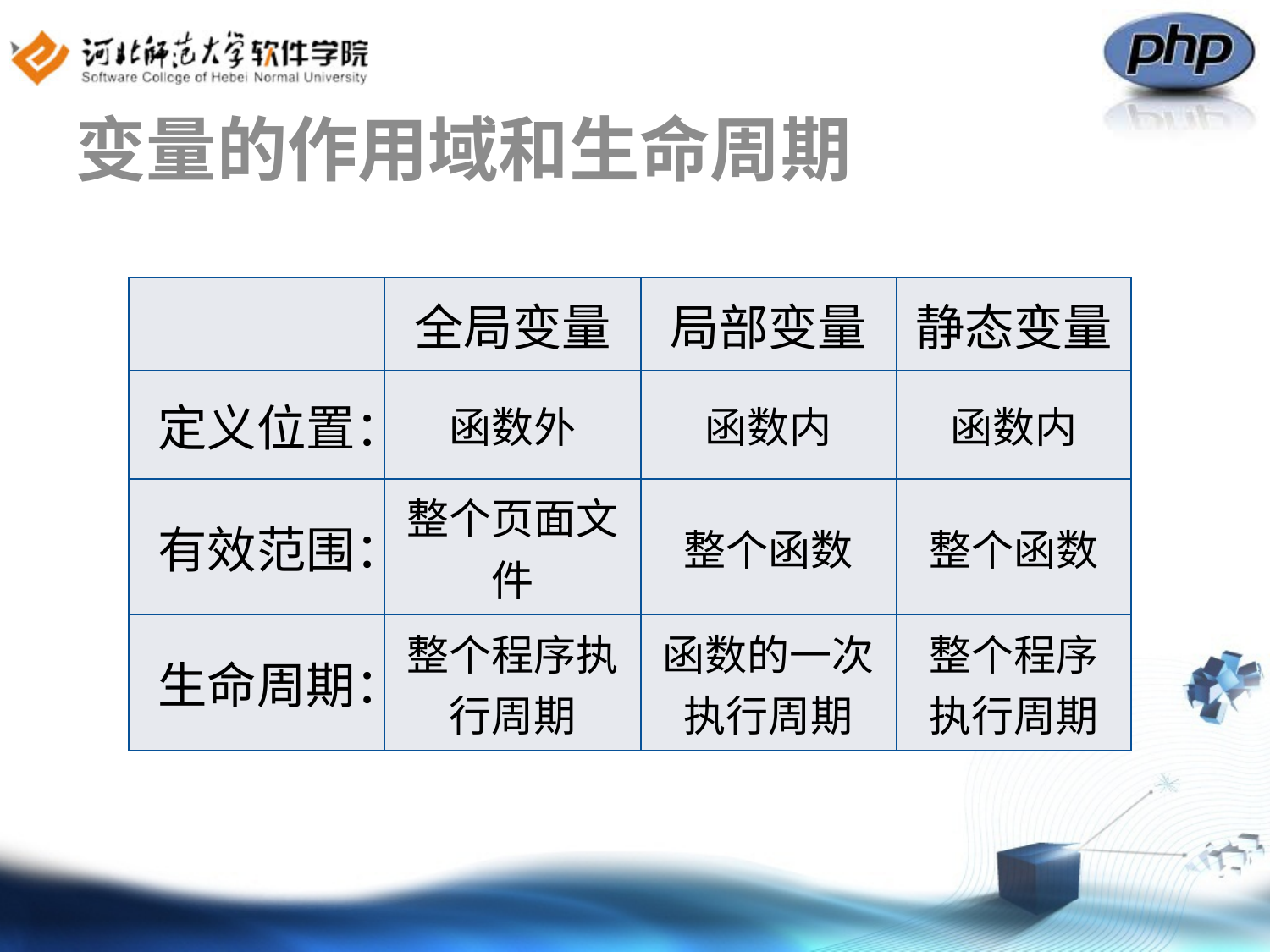

# 变量的作用域和生命周期
|  | 全局变量 | 局部变量 | 静态变量 |
| --- | --- | --- | --- |
| 定义位置： | 函数外 | 函数内 | 函数内 |
| 有效范围： | 整个页面文件 | 整个函数 | 整个函数 |
| 生命周期： | 整个程序执行周期 | 函数的一次执行周期 | 整个程序执行周期 |